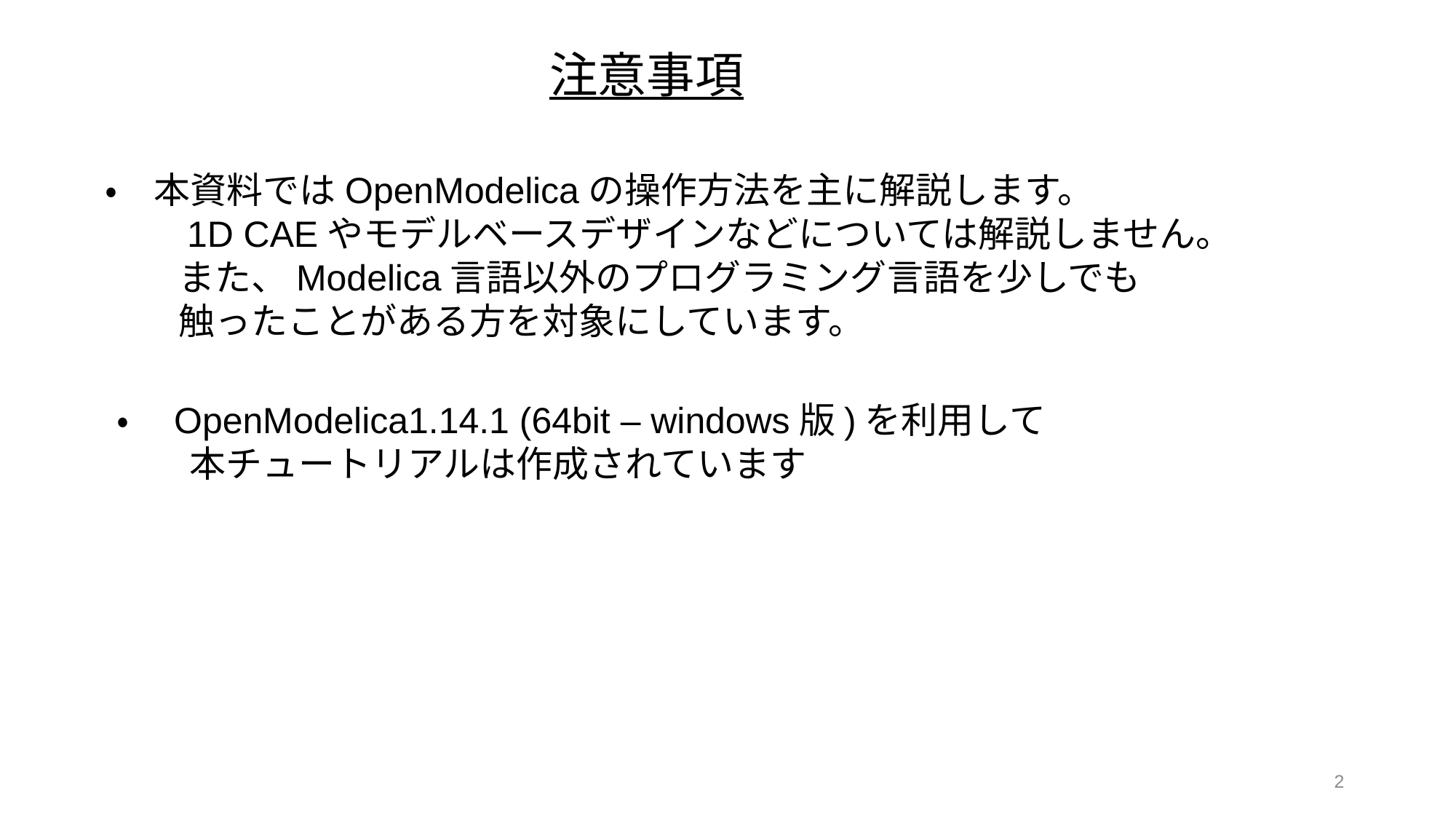

注意事項
・　本資料ではOpenModelicaの操作方法を主に解説します。
　　1D CAEやモデルベースデザインなどについては解説しません。
　　また、Modelica言語以外のプログラミング言語を少しでも
　　触ったことがある方を対象にしています。
・　OpenModelica1.14.1 (64bit – windows版)を利用して
　　本チュートリアルは作成されています
2